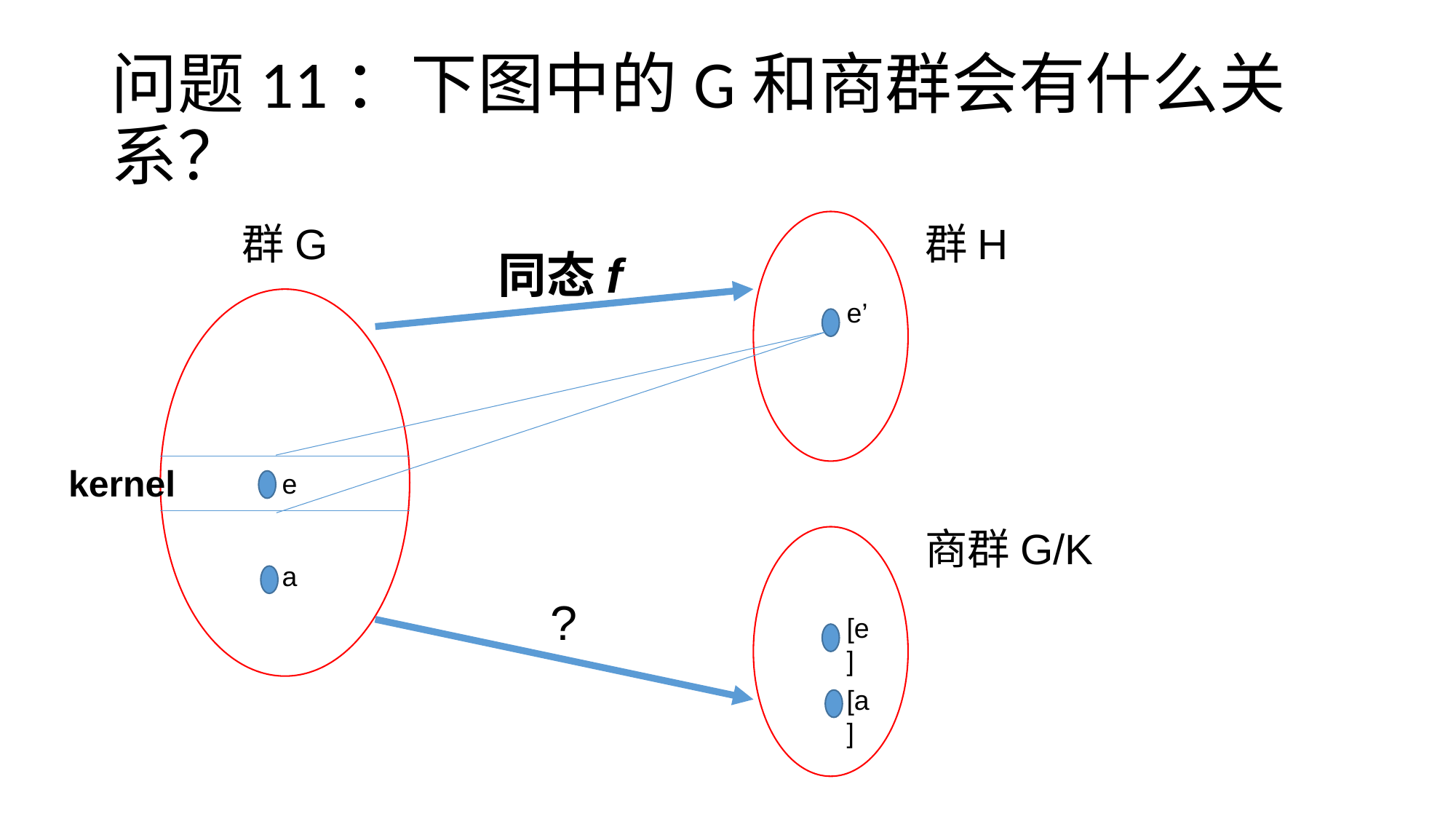

# 问题11：下图中的G和商群会有什么关系？
群G

群H
同态f

e’

kernel
e

商群G/K

a

?
[e]

[a]